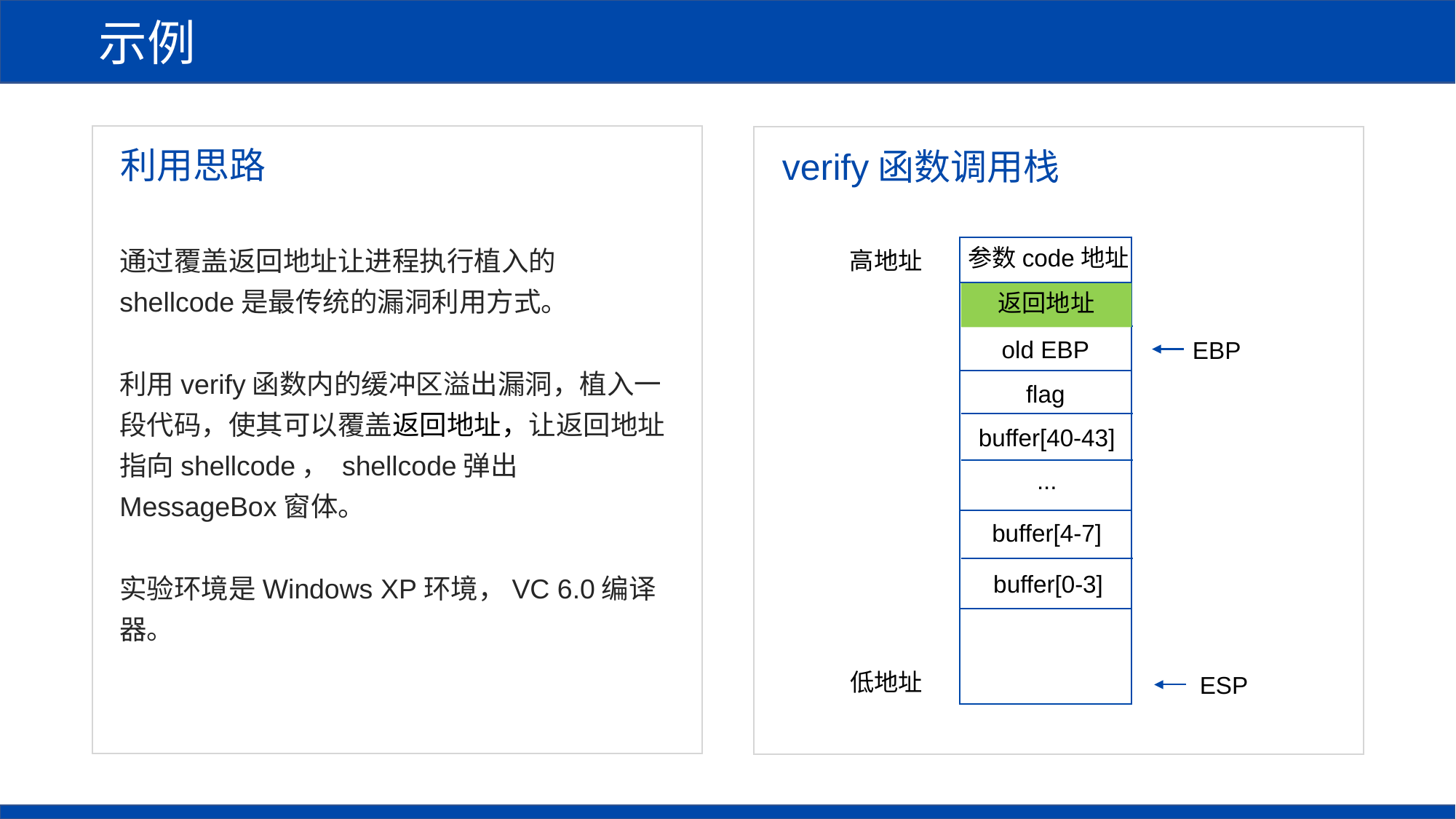

示例

利用思路
verify函数调用栈
通过覆盖返回地址让进程执行植入的shellcode是最传统的漏洞利用方式。

利用verify函数内的缓冲区溢出漏洞，植入一段代码，使其可以覆盖返回地址，让返回地址指向shellcode， shellcode弹出MessageBox窗体。

实验环境是Windows XP环境，VC 6.0编译器。
参数code地址

高地址
返回地址
old EBP
EBP
flag
buffer[40-43]
...
buffer[4-7]
buffer[0-3]
低地址
ESP